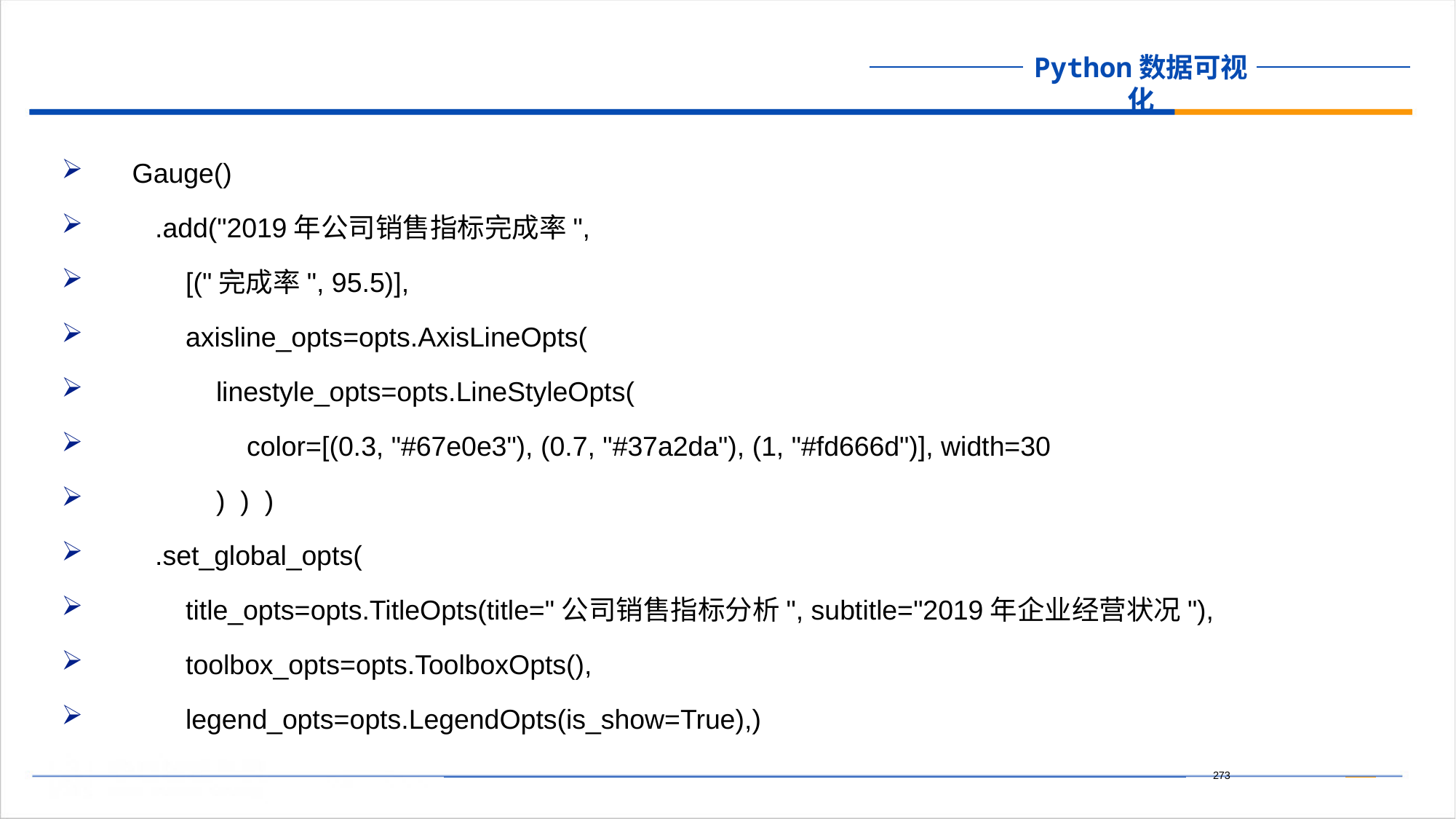

Gauge()
        .add("2019年公司销售指标完成率",
            [("完成率", 95.5)],
            axisline_opts=opts.AxisLineOpts(
                linestyle_opts=opts.LineStyleOpts(
                    color=[(0.3, "#67e0e3"), (0.7, "#37a2da"), (1, "#fd666d")], width=30
                )  )  )
        .set_global_opts(
            title_opts=opts.TitleOpts(title="公司销售指标分析", subtitle="2019年企业经营状况"),
            toolbox_opts=opts.ToolboxOpts(),
            legend_opts=opts.LegendOpts(is_show=True),)